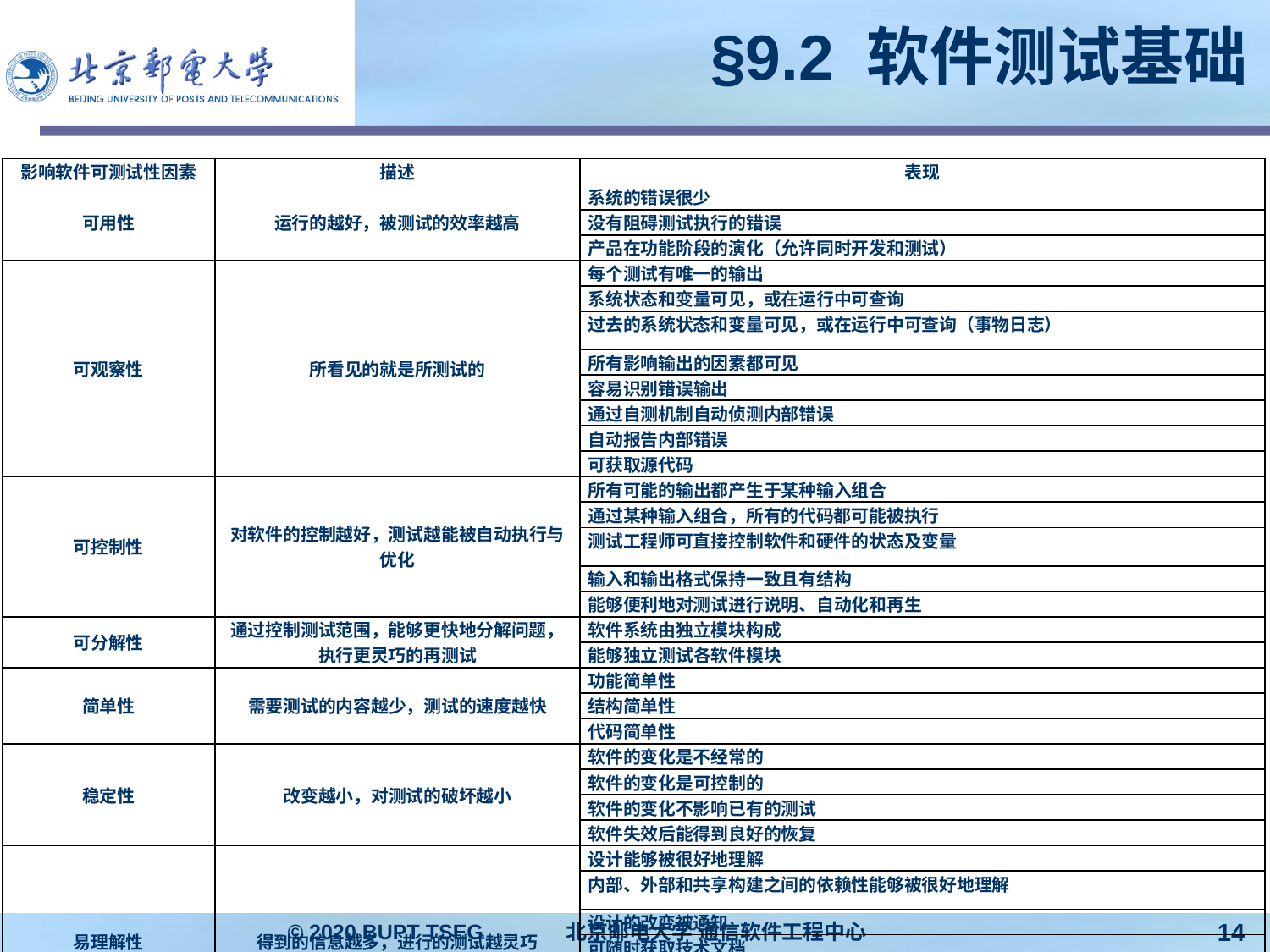

# §9.2 软件测试基础
| 影响软件可测试性因素 | 描述 | 表现 |
| --- | --- | --- |
| 可用性 | 运行的越好，被测试的效率越高 | 系统的错误很少 |
|  |  | 没有阻碍测试执行的错误 |
|  |  | 产品在功能阶段的演化（允许同时开发和测试） |
| 可观察性 | 所看见的就是所测试的 | 每个测试有唯一的输出 |
|  |  | 系统状态和变量可见，或在运行中可查询 |
|  |  | 过去的系统状态和变量可见，或在运行中可查询（事物日志） |
|  |  | 所有影响输出的因素都可见 |
|  |  | 容易识别错误输出 |
|  |  | 通过自测机制自动侦测内部错误 |
|  |  | 自动报告内部错误 |
|  |  | 可获取源代码 |
| 可控制性 | 对软件的控制越好，测试越能被自动执行与优化 | 所有可能的输出都产生于某种输入组合 |
|  |  | 通过某种输入组合，所有的代码都可能被执行 |
|  |  | 测试工程师可直接控制软件和硬件的状态及变量 |
|  |  | 输入和输出格式保持一致且有结构 |
|  |  | 能够便利地对测试进行说明、自动化和再生 |
| 可分解性 | 通过控制测试范围，能够更快地分解问题，执行更灵巧的再测试 | 软件系统由独立模块构成 |
|  |  | 能够独立测试各软件模块 |
| 简单性 | 需要测试的内容越少，测试的速度越快 | 功能简单性 |
|  |  | 结构简单性 |
|  |  | 代码简单性 |
| 稳定性 | 改变越小，对测试的破坏越小 | 软件的变化是不经常的 |
|  |  | 软件的变化是可控制的 |
|  |  | 软件的变化不影响已有的测试 |
|  |  | 软件失效后能得到良好的恢复 |
| 易理解性 | 得到的信息越多，进行的测试越灵巧 | 设计能够被很好地理解 |
|  |  | 内部、外部和共享构建之间的依赖性能够被很好地理解 |
|  |  | 设计的改变被通知 |
|  |  | 可随时获取技术文档 |
|  |  | 技术文档组织合理 |
|  |  | 技术文档明确详细 |
|  |  | 技术文档精确性稳定 |

© 2020 BUPT TSEG             北京邮电大学 通信软件工程中心